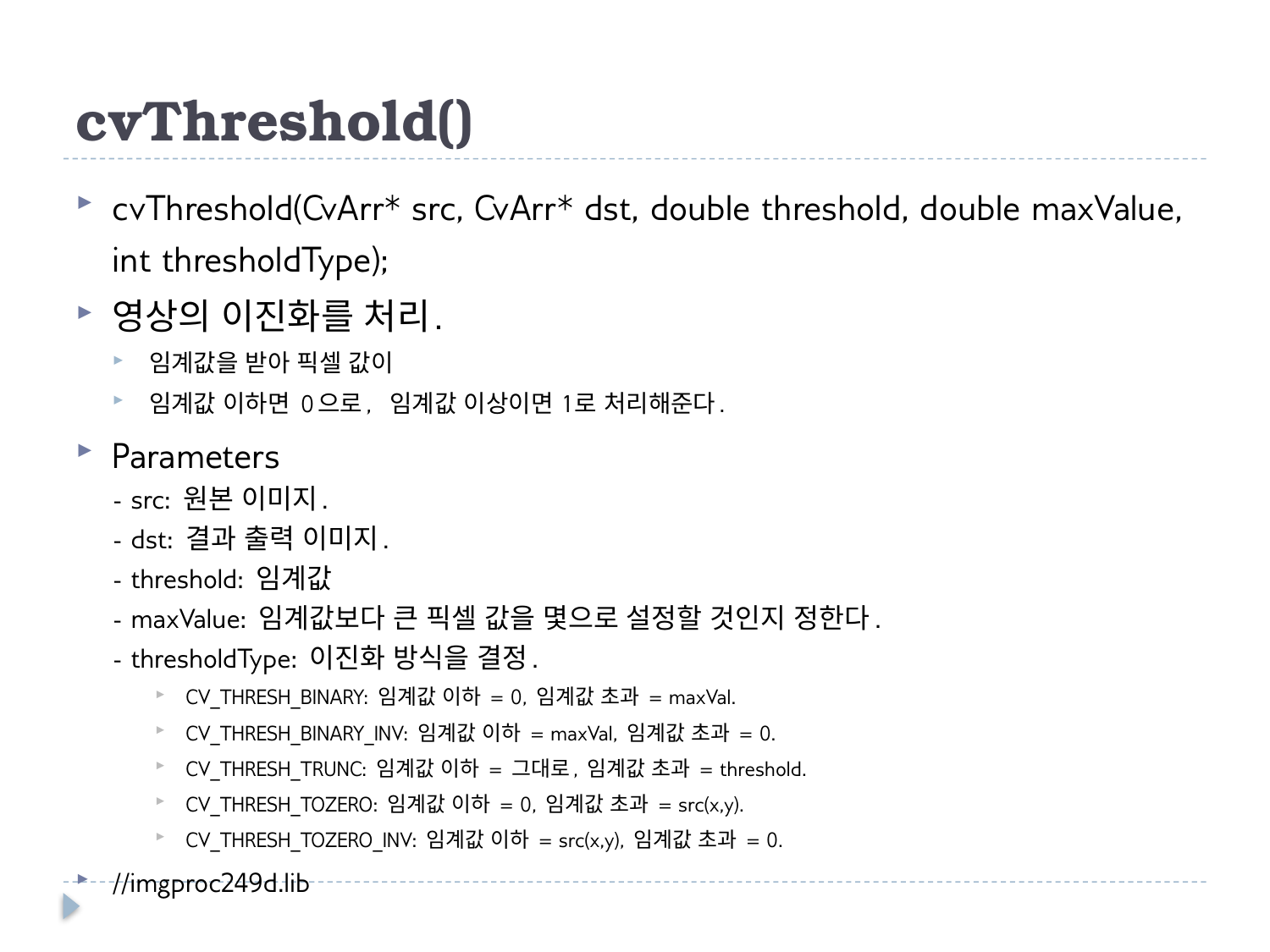

# cvThreshold()
cvThreshold(CvArr* src, CvArr* dst, double threshold, double maxValue, int thresholdType);
영상의 이진화를 처리.
임계값을 받아 픽셀 값이
임계값 이하면 0으로,  임계값 이상이면 1로 처리해준다.
Parameters
- src: 원본 이미지.
- dst: 결과 출력 이미지.
- threshold: 임계값
- maxValue: 임계값보다 큰 픽셀 값을 몇으로 설정할 것인지 정한다.
- thresholdType: 이진화 방식을 결정.
CV_THRESH_BINARY: 임계값 이하 = 0, 임계값 초과 = maxVal.
CV_THRESH_BINARY_INV: 임계값 이하 = maxVal, 임계값 초과 = 0.
CV_THRESH_TRUNC: 임계값 이하 = 그대로, 임계값 초과 = threshold.
CV_THRESH_TOZERO: 임계값 이하 = 0, 임계값 초과 = src(x,y).
CV_THRESH_TOZERO_INV: 임계값 이하 = src(x,y), 임계값 초과 = 0.
//imgproc249d.lib